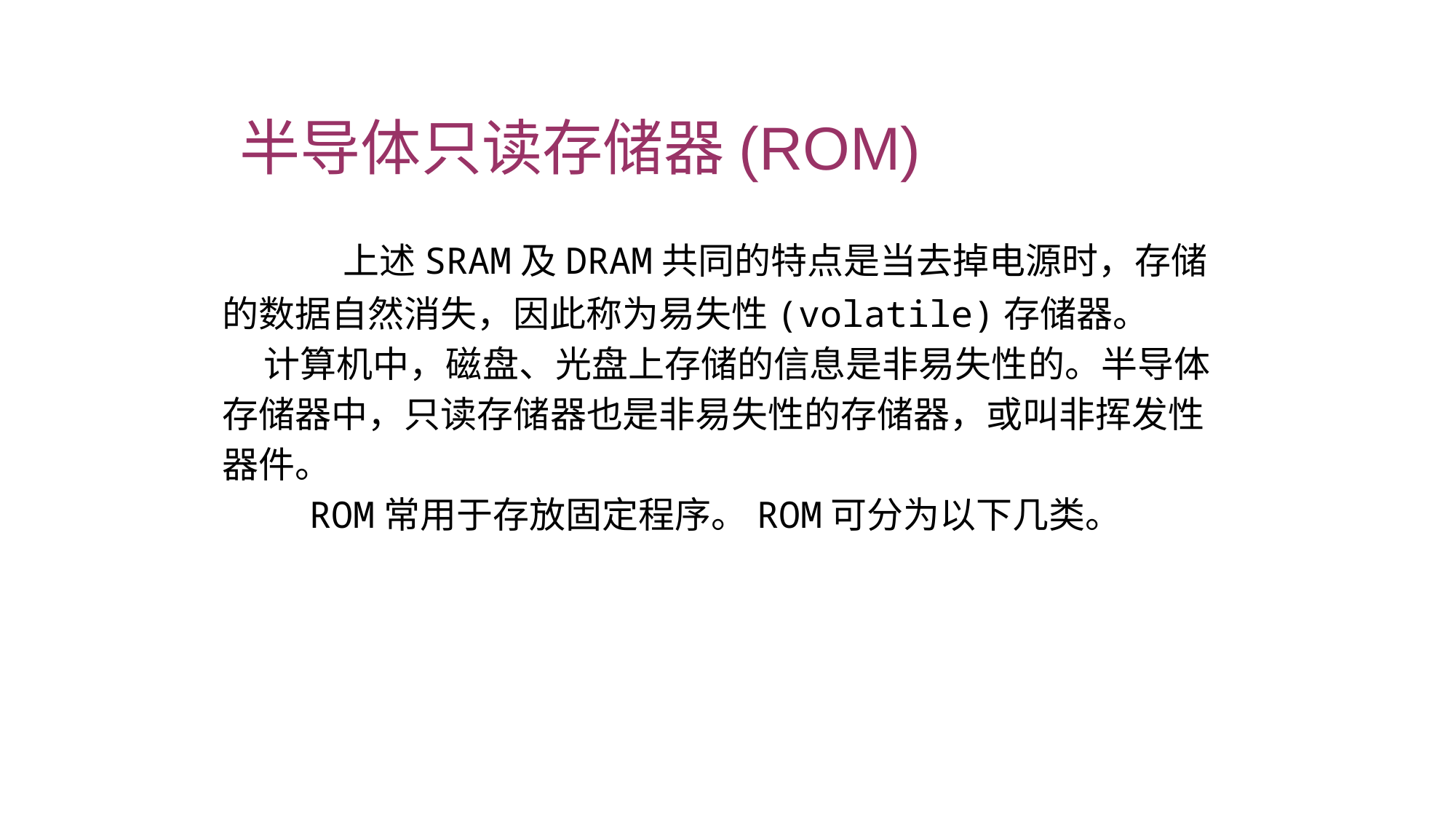

半导体只读存储器(ROM)
          上述SRAM及DRAM共同的特点是当去掉电源时，存储的数据自然消失，因此称为易失性(volatile)存储器。
    计算机中，磁盘、光盘上存储的信息是非易失性的。半导体存储器中，只读存储器也是非易失性的存储器，或叫非挥发性器件。
    ROM常用于存放固定程序。ROM可分为以下几类。